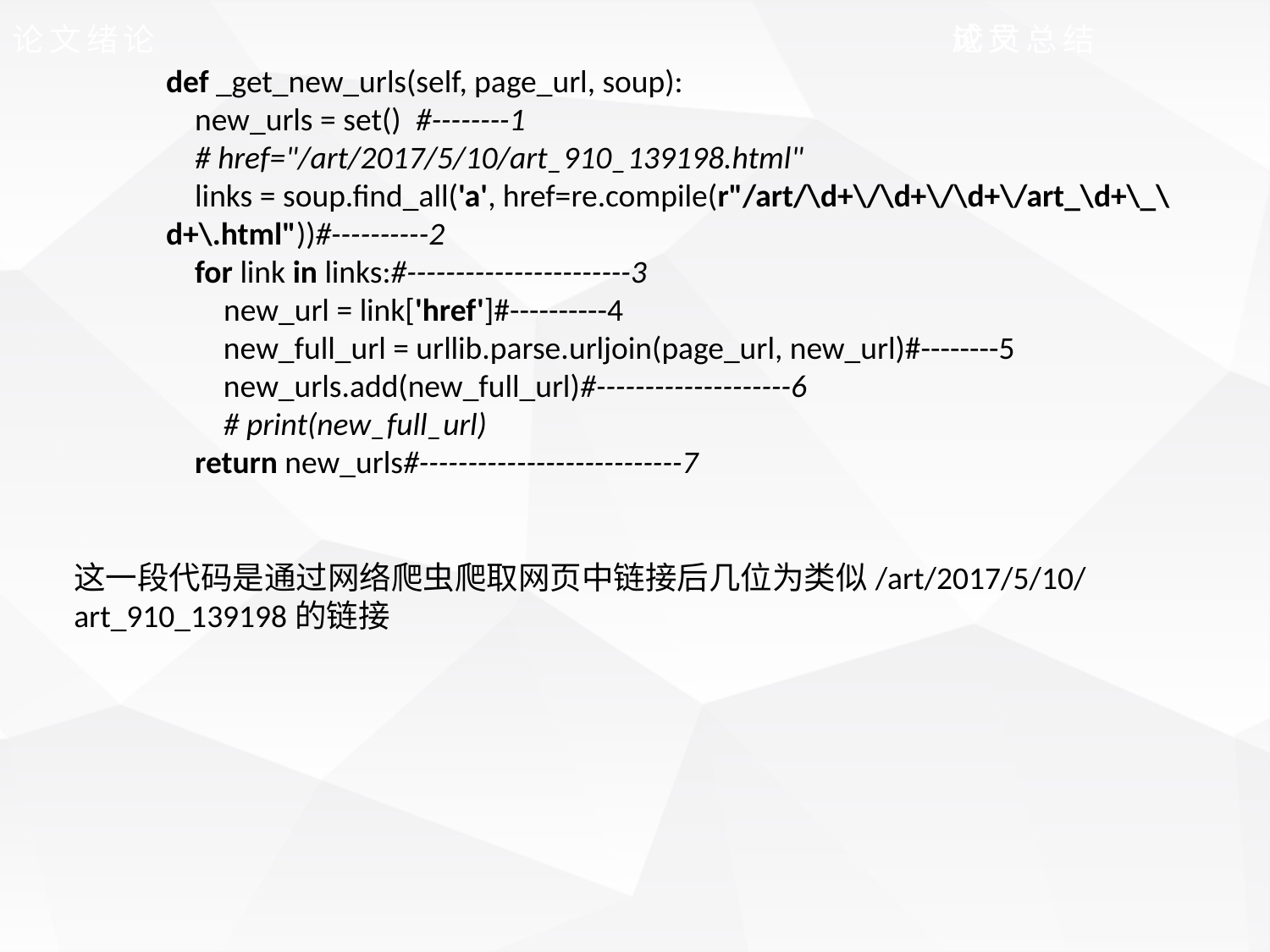

成员
论文绪论
论文总结
def _get_new_urls(self, page_url, soup):
    new_urls = set()  #--------1
    # href="/art/2017/5/10/art_910_139198.html"
    links = soup.find_all('a', href=re.compile(r"/art/\d+\/\d+\/\d+\/art_\d+\_\d+\.html"))#----------2
    for link in links:#-----------------------3
        new_url = link['href']#----------4
        new_full_url = urllib.parse.urljoin(page_url, new_url)#--------5
        new_urls.add(new_full_url)#--------------------6
        # print(new_full_url)
    return new_urls#---------------------------7
这一段代码是通过网络爬虫爬取网页中链接后几位为类似/art/2017/5/10/art_910_139198的链接